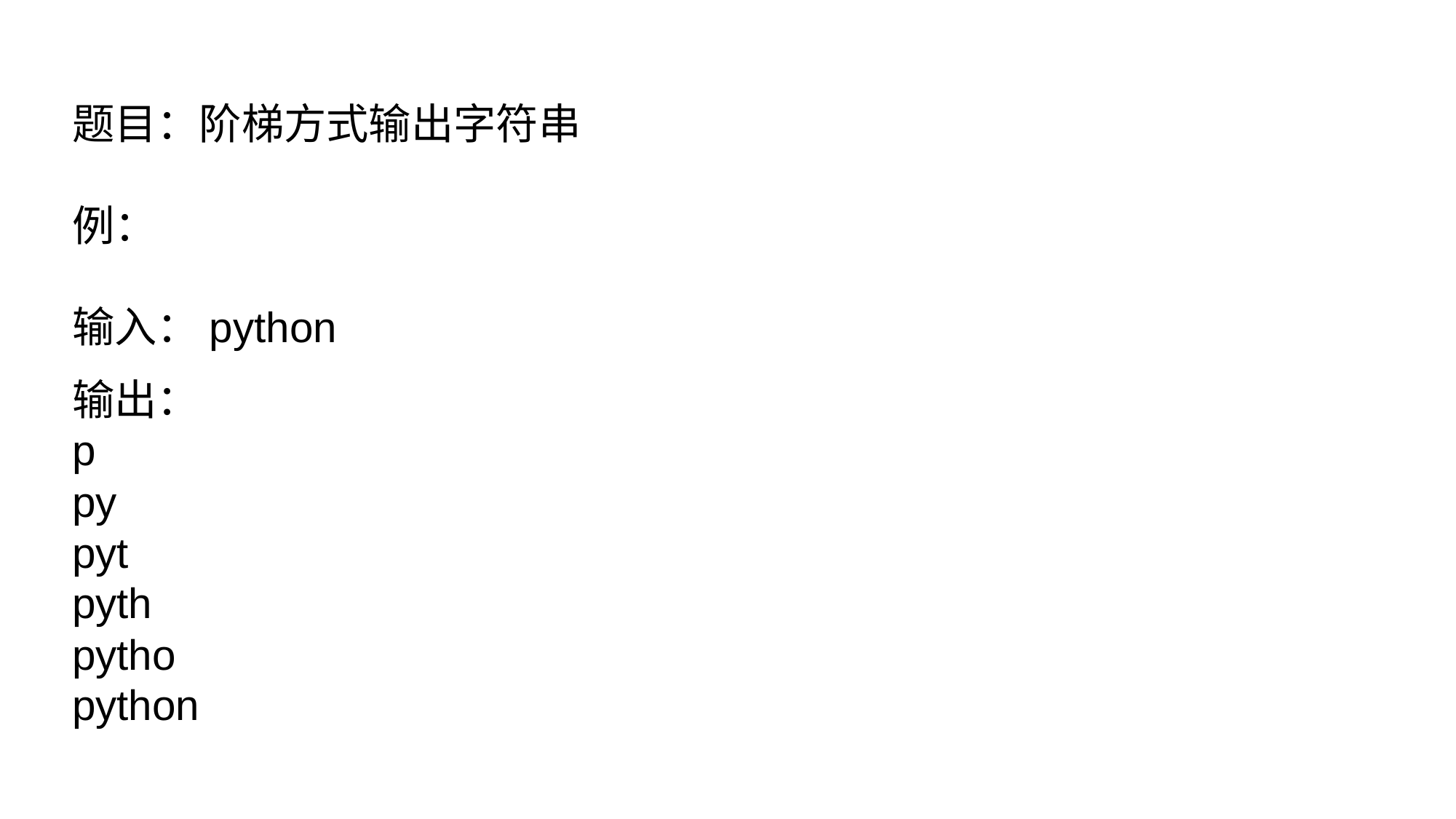

题目：阶梯方式输出字符串
例：
输入：python
输出：
p
py
pyt
pyth
pytho
python